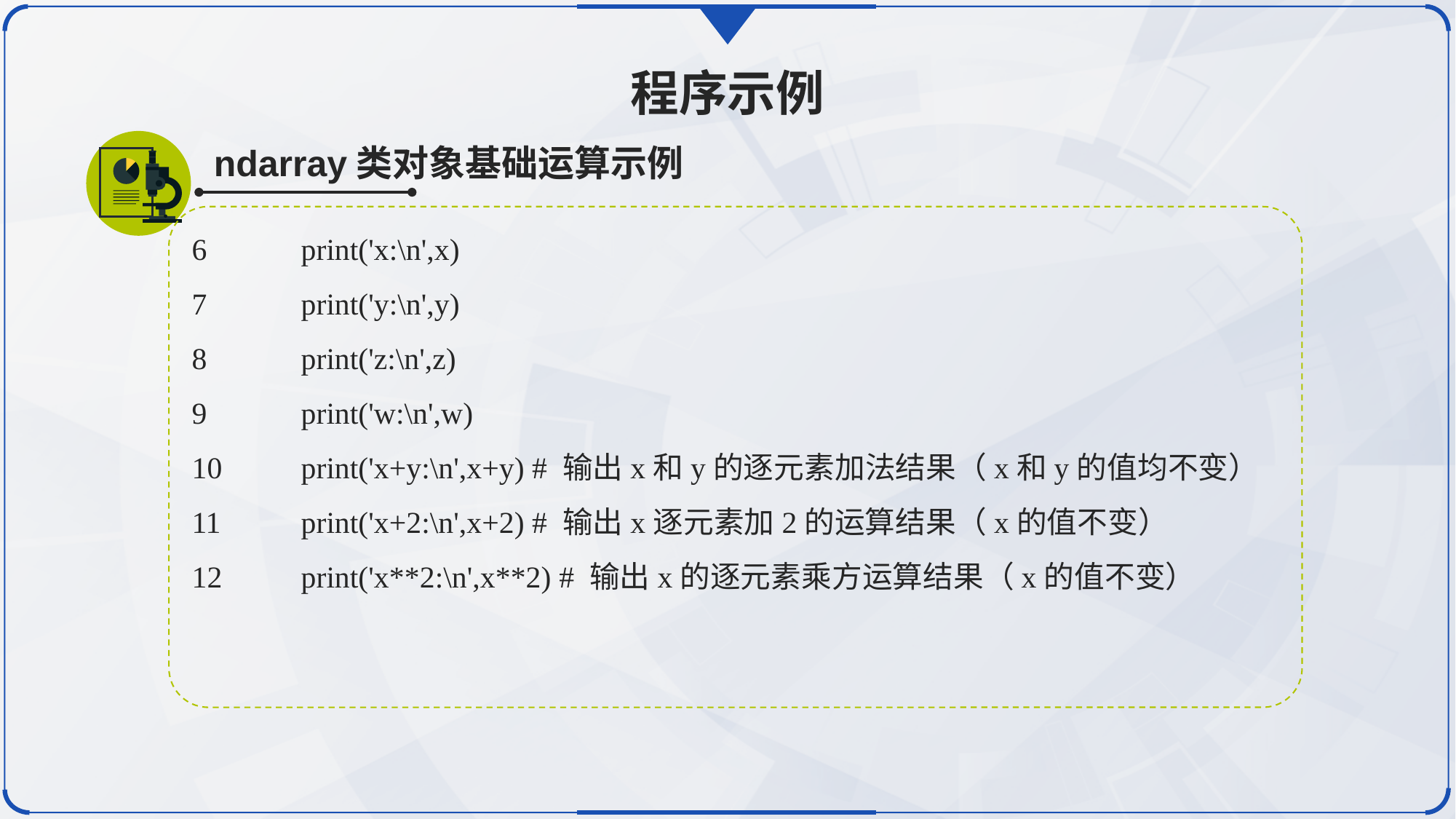

程序示例

ndarray类对象基础运算示例

6	print('x:\n',x)
7	print('y:\n',y)
8	print('z:\n',z)
9	print('w:\n',w)
10	print('x+y:\n',x+y) # 输出x和y的逐元素加法结果（x和y的值均不变）
11	print('x+2:\n',x+2) # 输出x逐元素加2的运算结果（x的值不变）
12	print('x**2:\n',x**2) # 输出x的逐元素乘方运算结果（x的值不变）